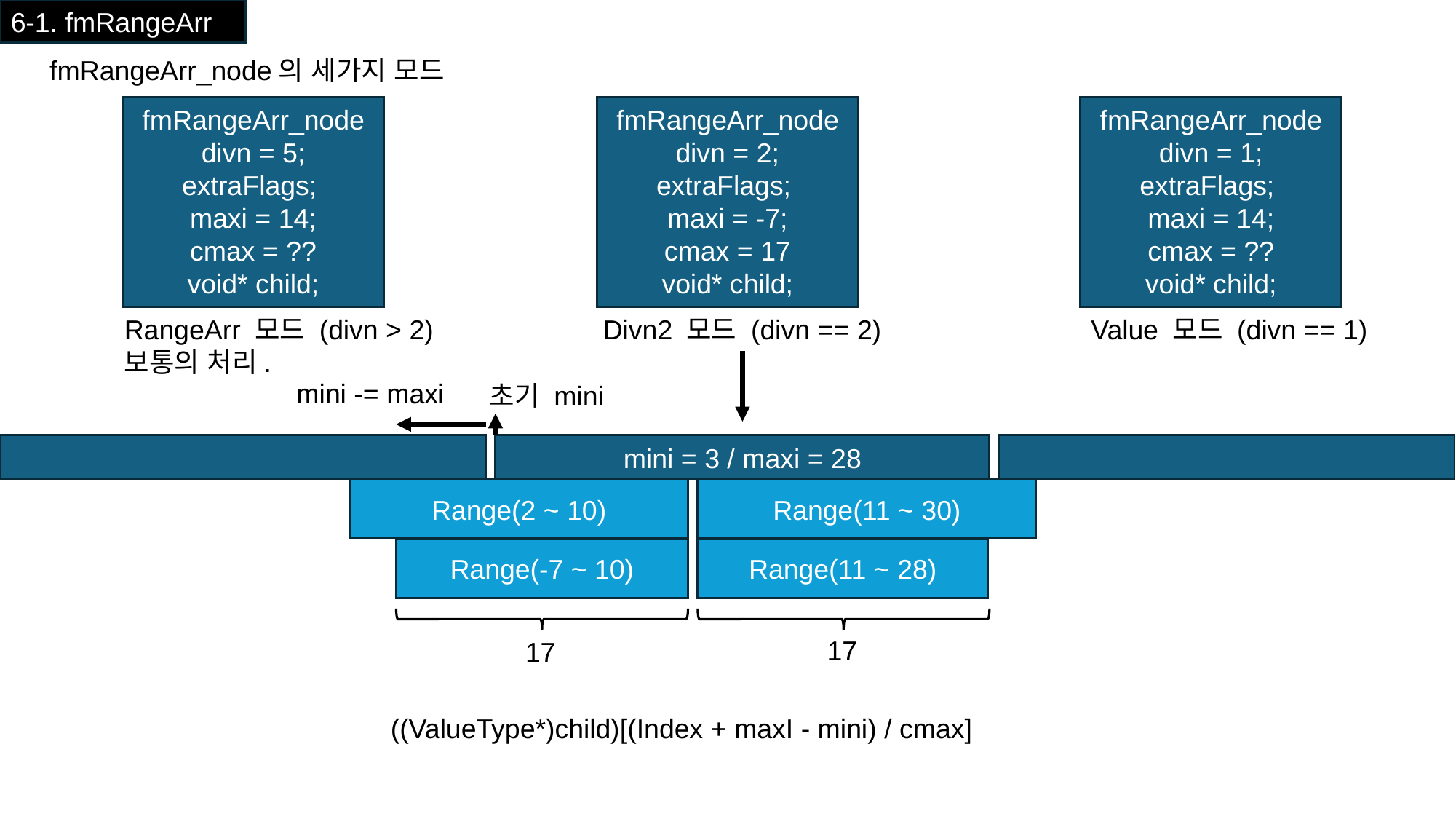

6-1. fmRangeArr
fmRangeArr_node의 세가지 모드
fmRangeArr_node
divn = 5;
extraFlags;
maxi = 14;
cmax = ??
void* child;
fmRangeArr_node
divn = 2;
extraFlags;
maxi = -7;
cmax = 17
void* child;
fmRangeArr_node
divn = 1;
extraFlags;
maxi = 14;
cmax = ??
void* child;
RangeArr 모드 (divn > 2)
보통의 처리.
Divn2 모드 (divn == 2)
Value 모드 (divn == 1)
mini -= maxi
초기 mini

mini = 3 / maxi = 28

Range(11 ~ 30)
Range(2 ~ 10)
Range(-7 ~ 10)
Range(11 ~ 28)
17
17
((ValueType*)child)[(Index + maxI - mini) / cmax]